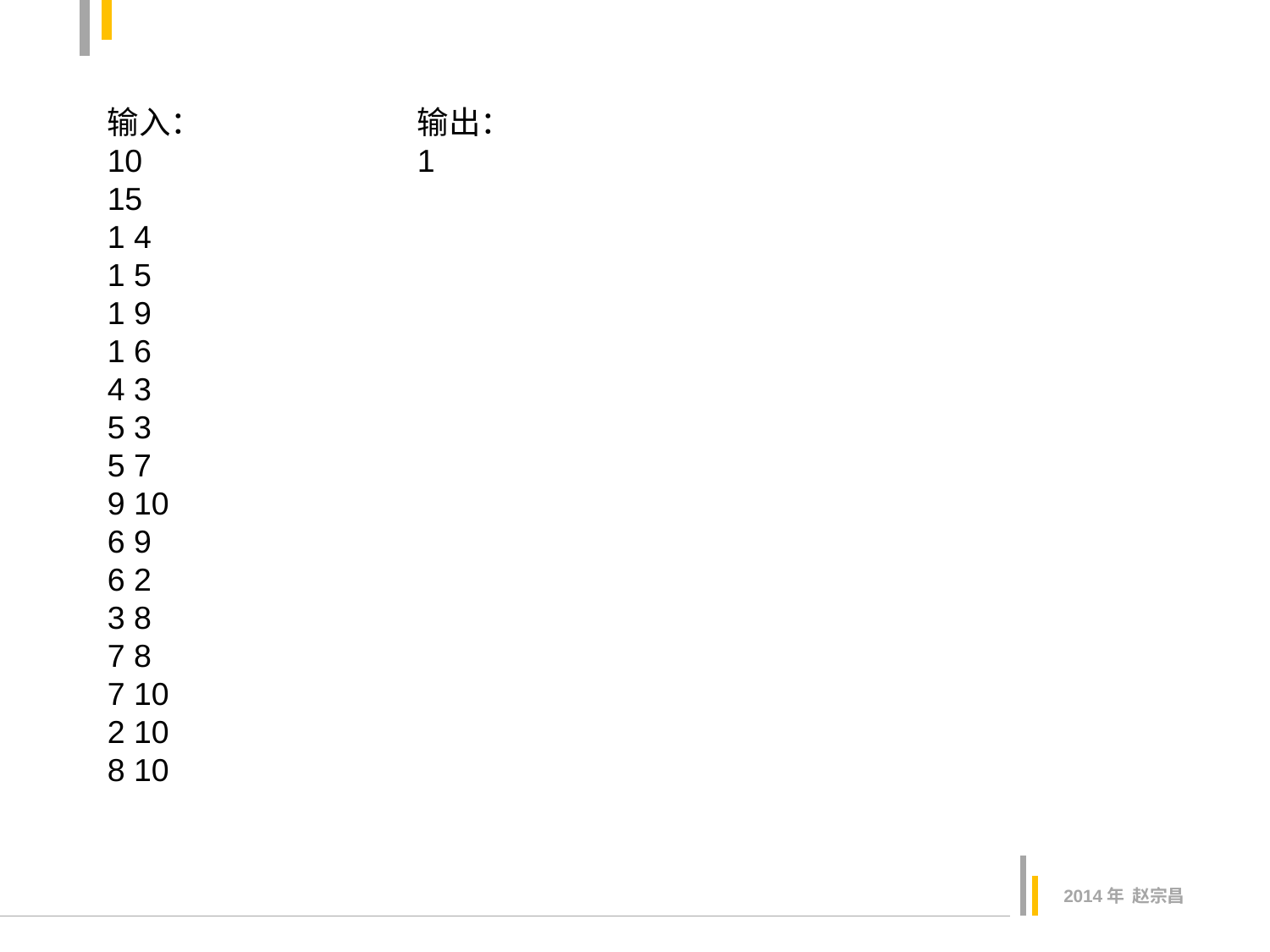

输入：
10
15
1 4
1 5
1 9
1 6
4 3
5 3
5 7
9 10
6 9
6 2
3 8
7 8
7 10
2 10
8 10

输出：
1